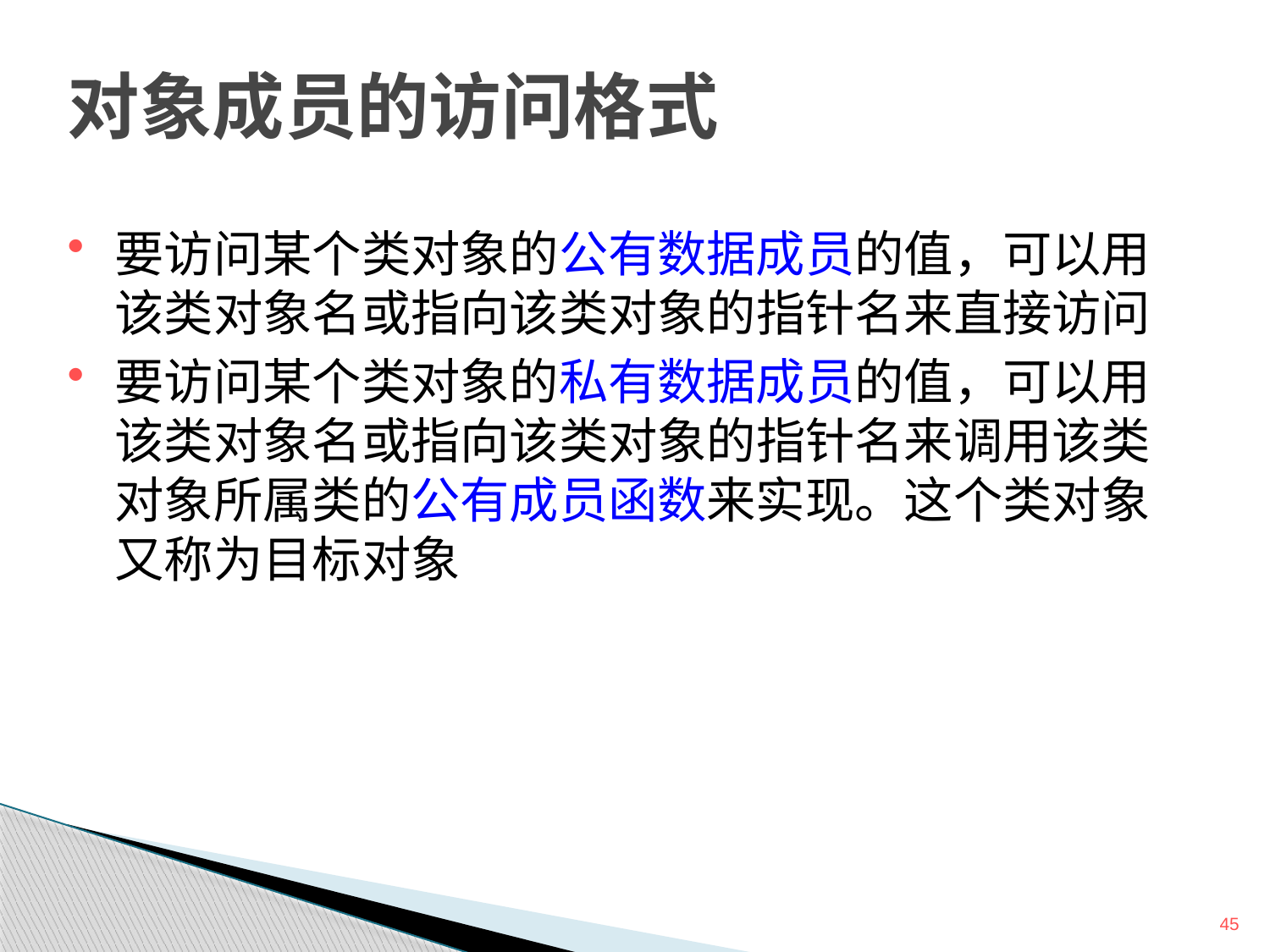

# 对象成员的访问格式
要访问某个类对象的公有数据成员的值，可以用该类对象名或指向该类对象的指针名来直接访问
要访问某个类对象的私有数据成员的值，可以用该类对象名或指向该类对象的指针名来调用该类对象所属类的公有成员函数来实现。这个类对象又称为目标对象
45